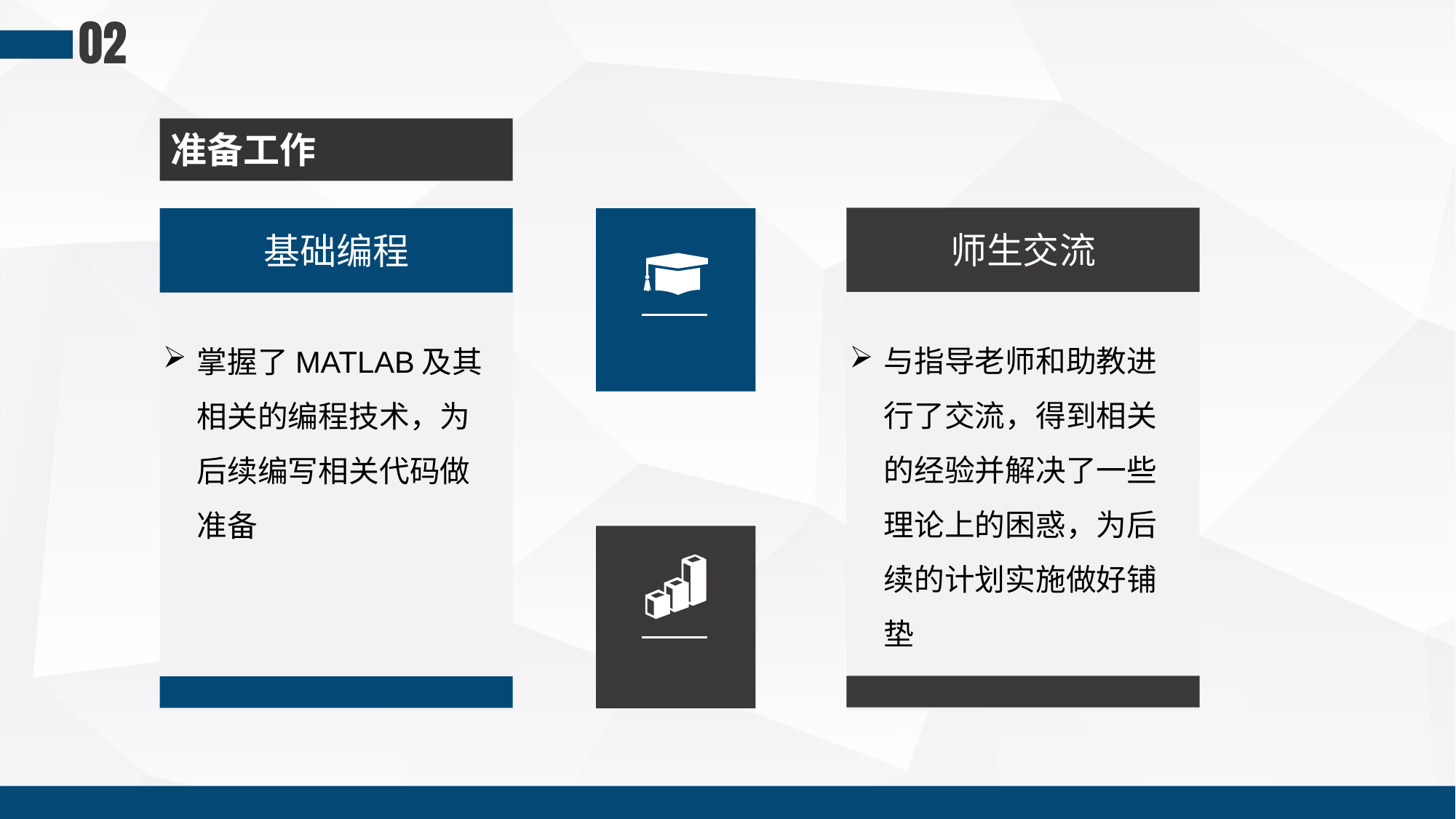

02

准备工作

师生交流
与指导老师和助教进行了交流，得到相关的经验并解决了一些理论上的困惑，为后续的计划实施做好铺垫

基础编程
掌握了MATLAB及其相关的编程技术，为后续编写相关代码做准备